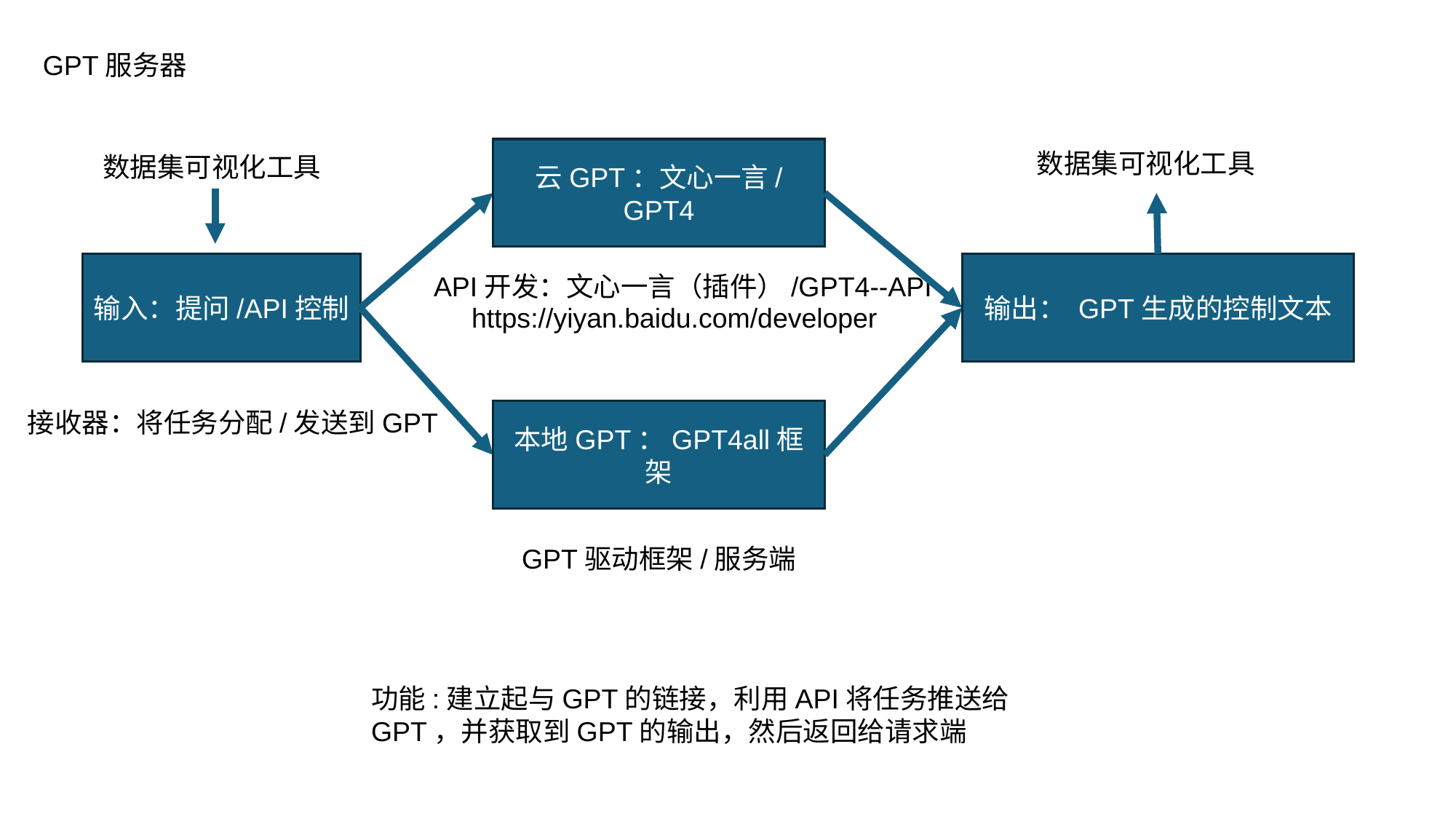

GPT服务器
云GPT：文心一言/GPT4
数据集可视化工具
数据集可视化工具
输入：提问/API控制
输出： GPT生成的控制文本
API开发：文心一言（插件）/GPT4--API
https://yiyan.baidu.com/developer
接收器：将任务分配/发送到GPT
本地GPT：GPT4all框架
GPT驱动框架/服务端
功能:建立起与GPT的链接，利用API将任务推送给GPT，并获取到GPT的输出，然后返回给请求端